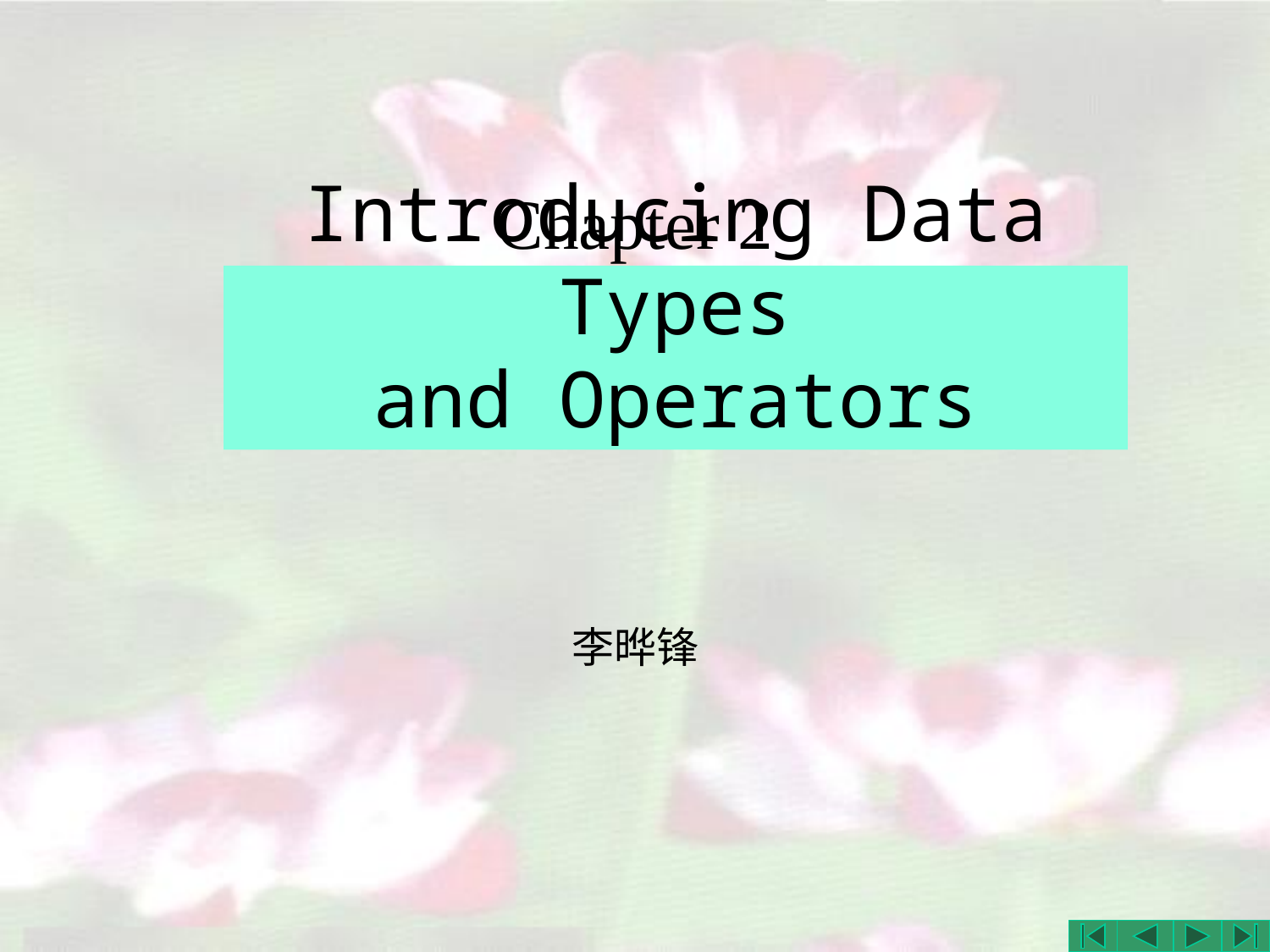

# Chapter 2
Introducing Data Types
and Operators
李晔锋